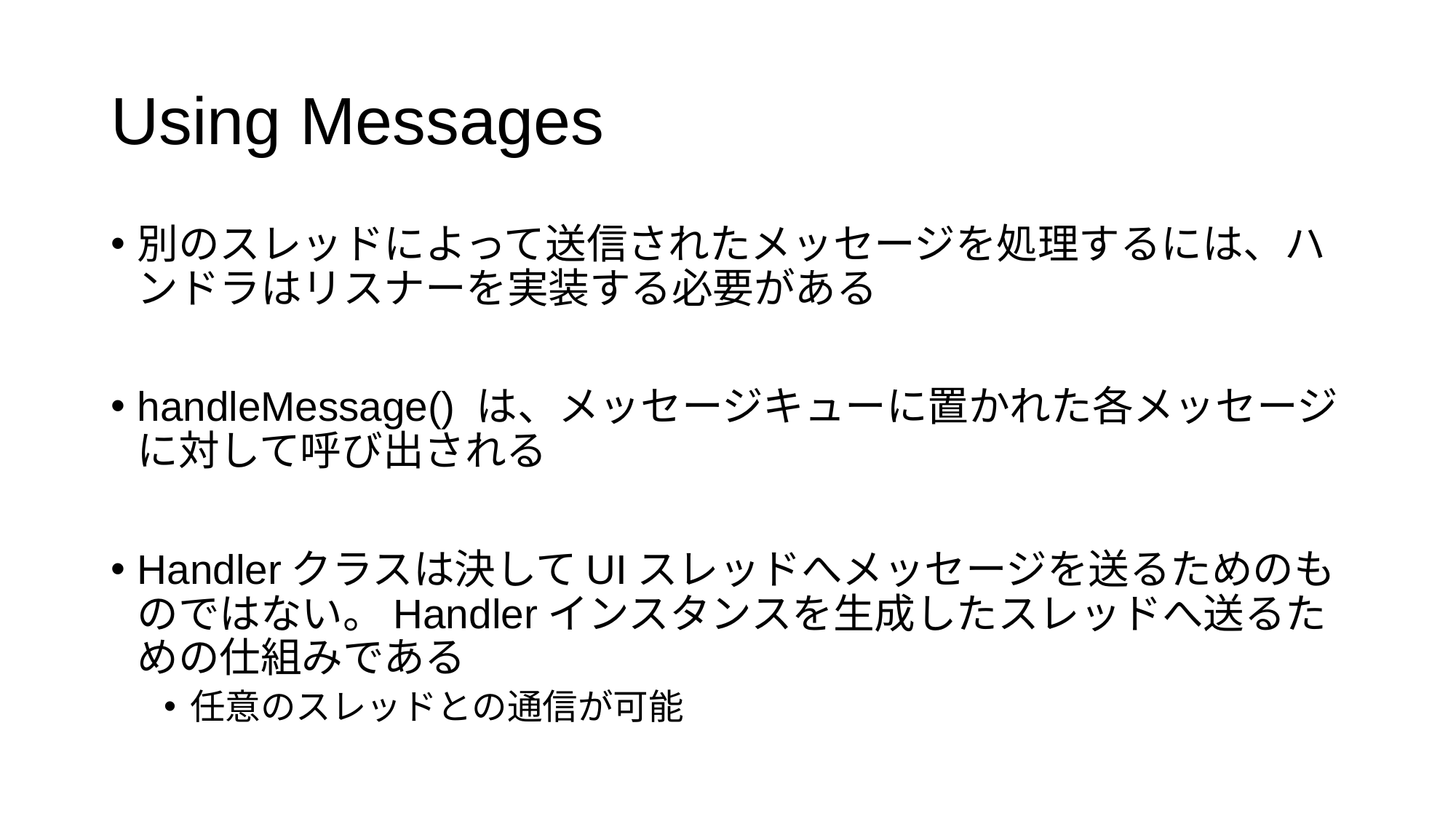

# Using Messages
別のスレッドによって送信されたメッセージを処理するには、ハンドラはリスナーを実装する必要がある

handleMessage() は、メッセージキューに置かれた各メッセージに対して呼び出される

Handlerクラスは決してUIスレッドへメッセージを送るためのものではない。Handlerインスタンスを生成したスレッドへ送るための仕組みである
任意のスレッドとの通信が可能